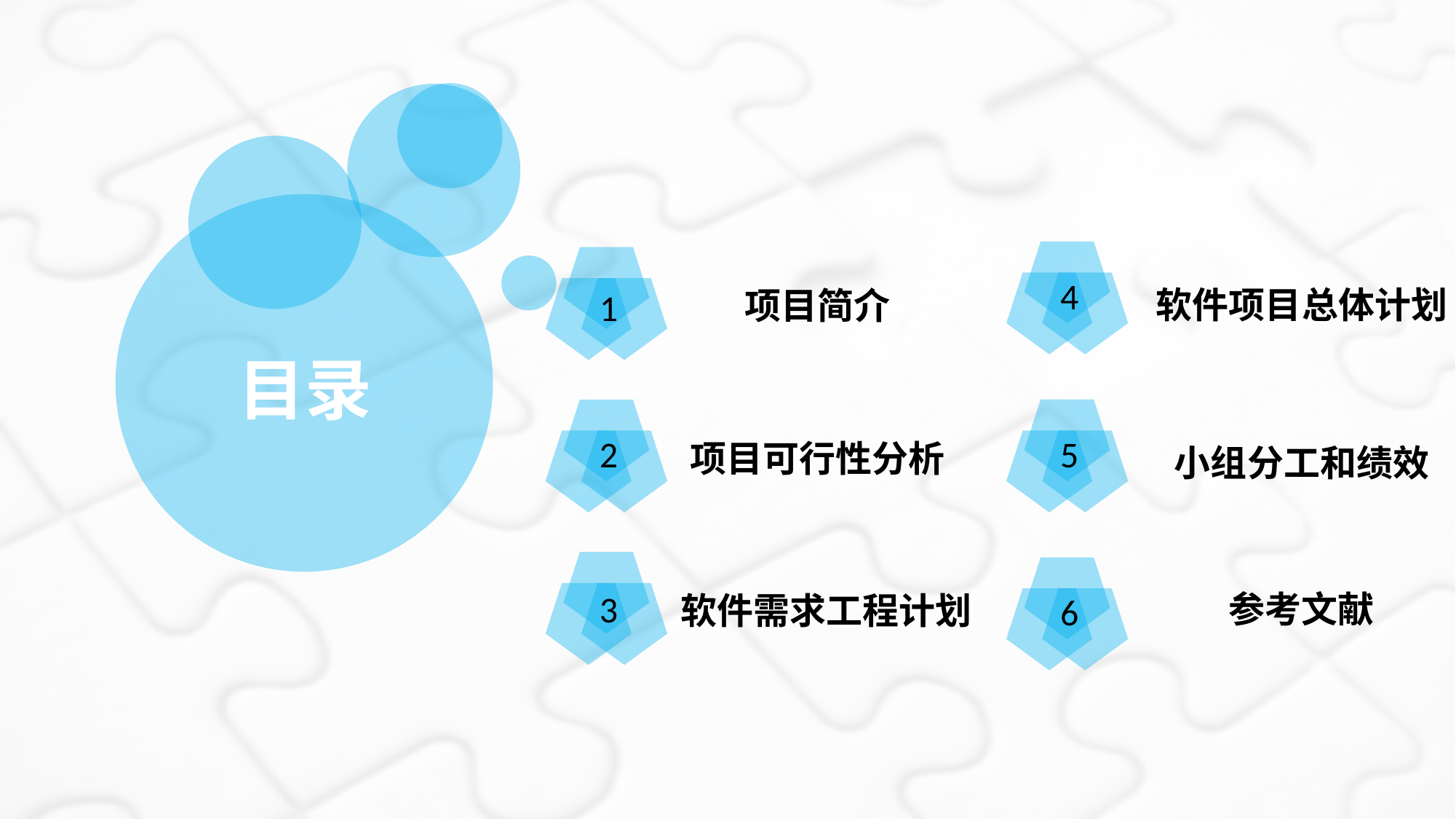

4
软件项目总体计划
1
项目简介
目录

5
2
项目可行性分析
小组分工和绩效

3
参考文献
6
软件需求工程计划